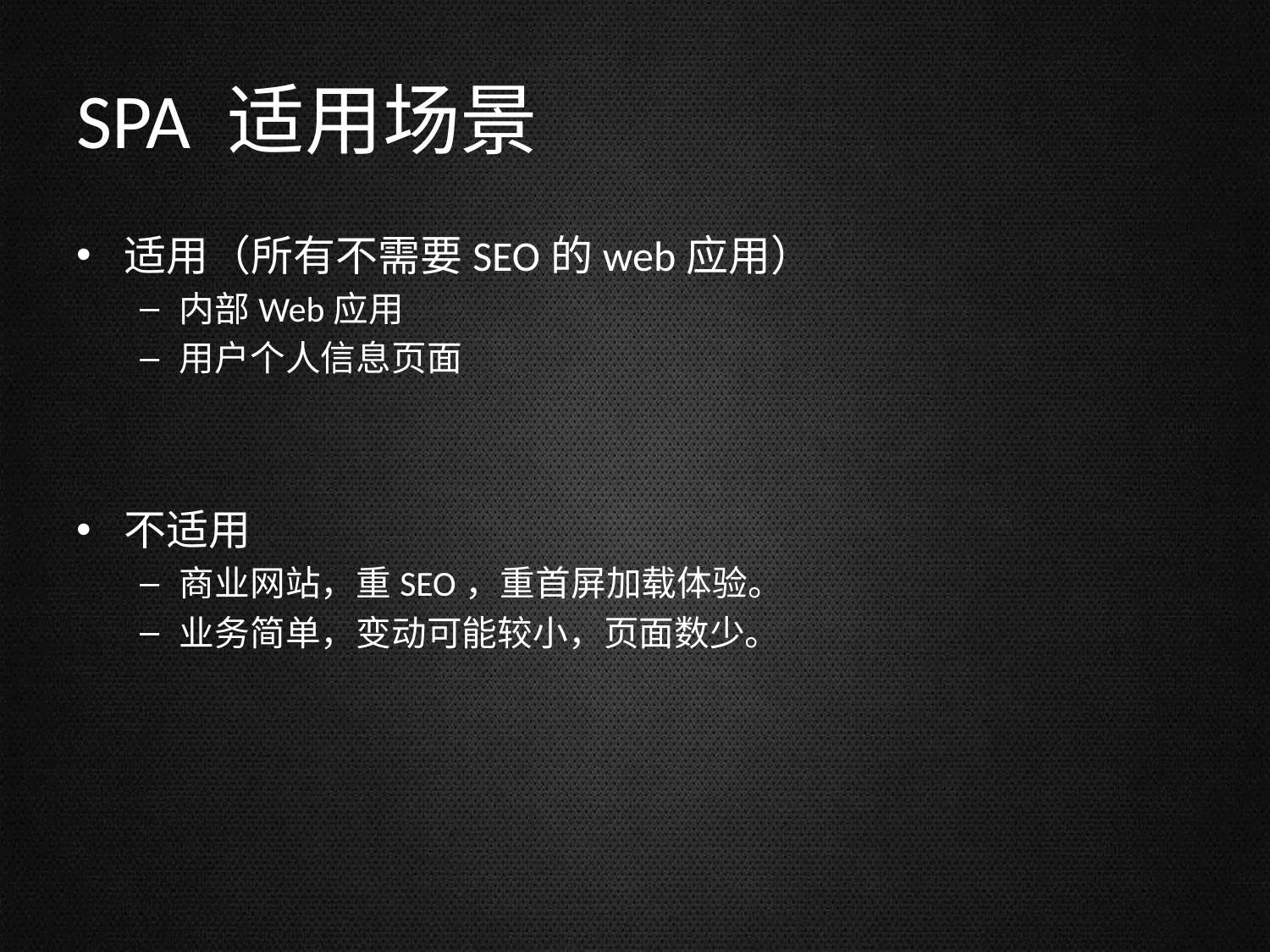

# SPA 适用场景
适用（所有不需要SEO的web应用）
内部Web应用
用户个人信息页面

不适用
商业网站，重SEO，重首屏加载体验。
业务简单，变动可能较小，页面数少。